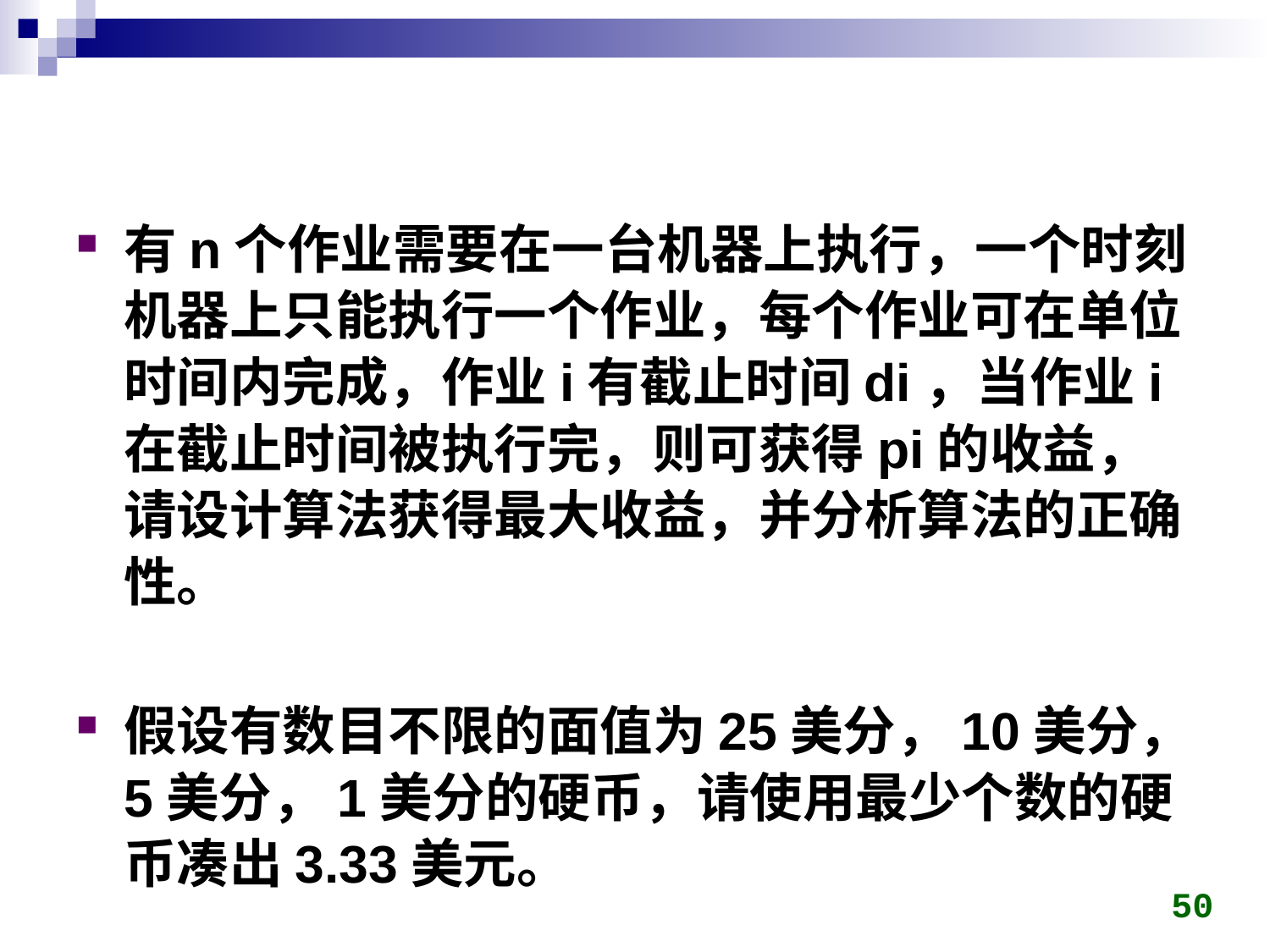

#
有n个作业需要在一台机器上执行，一个时刻机器上只能执行一个作业，每个作业可在单位时间内完成，作业i有截止时间di，当作业i在截止时间被执行完，则可获得pi的收益，请设计算法获得最大收益，并分析算法的正确性。

假设有数目不限的面值为25美分，10美分，5美分，1美分的硬币，请使用最少个数的硬币凑出3.33美元。
50